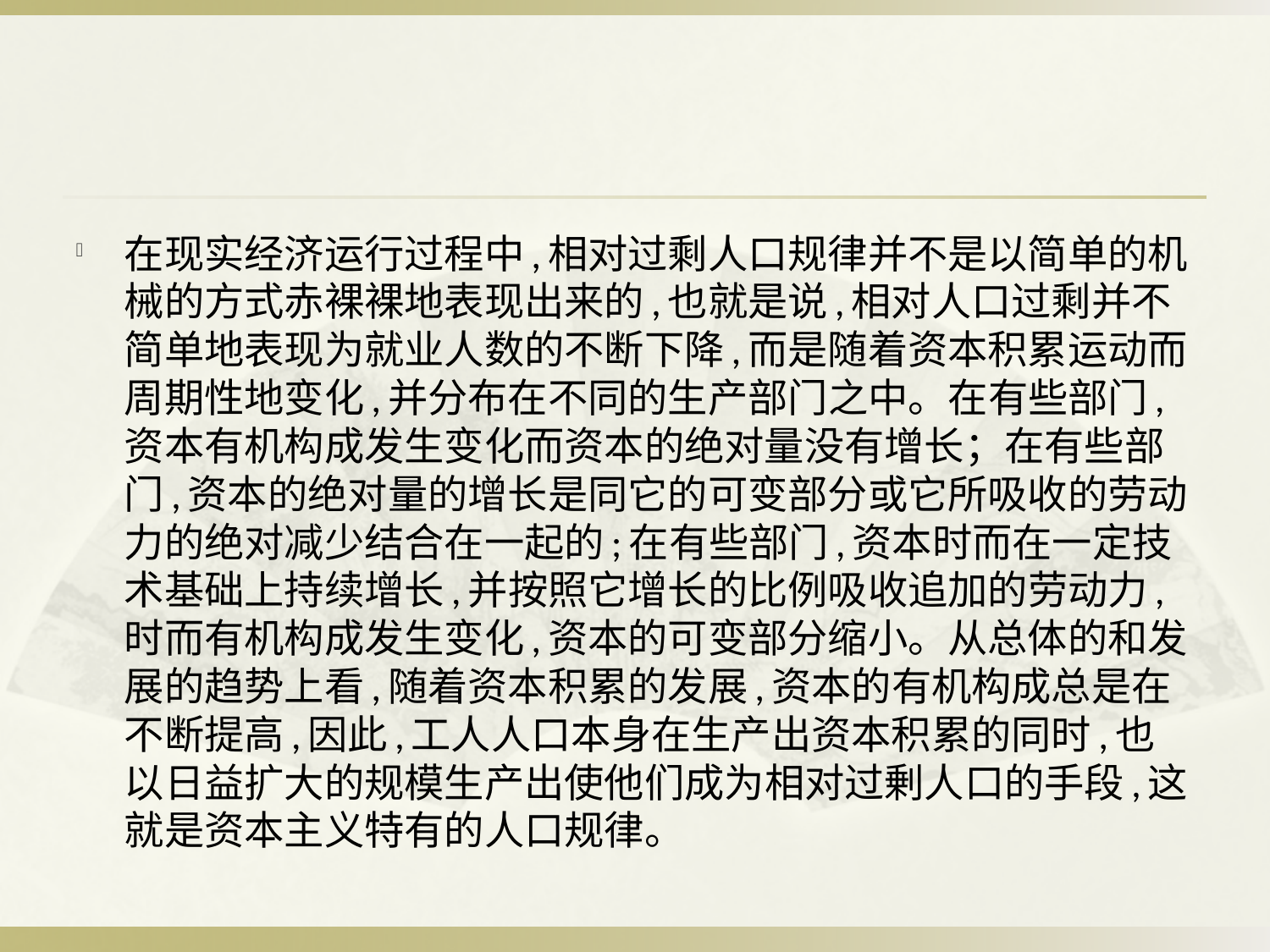

#
在现实经济运行过程中,相对过剩人口规律并不是以简单的机械的方式赤裸裸地表现出来的,也就是说,相对人口过剩并不简单地表现为就业人数的不断下降,而是随着资本积累运动而周期性地变化,并分布在不同的生产部门之中。在有些部门,资本有机构成发生变化而资本的绝对量没有增长；在有些部门,资本的绝对量的增长是同它的可变部分或它所吸收的劳动力的绝对减少结合在一起的;在有些部门,资本时而在一定技术基础上持续增长,并按照它增长的比例吸收追加的劳动力,时而有机构成发生变化,资本的可变部分缩小。从总体的和发展的趋势上看,随着资本积累的发展,资本的有机构成总是在不断提高,因此,工人人口本身在生产出资本积累的同时,也以日益扩大的规模生产出使他们成为相对过剰人口的手段,这就是资本主义特有的人口规律。